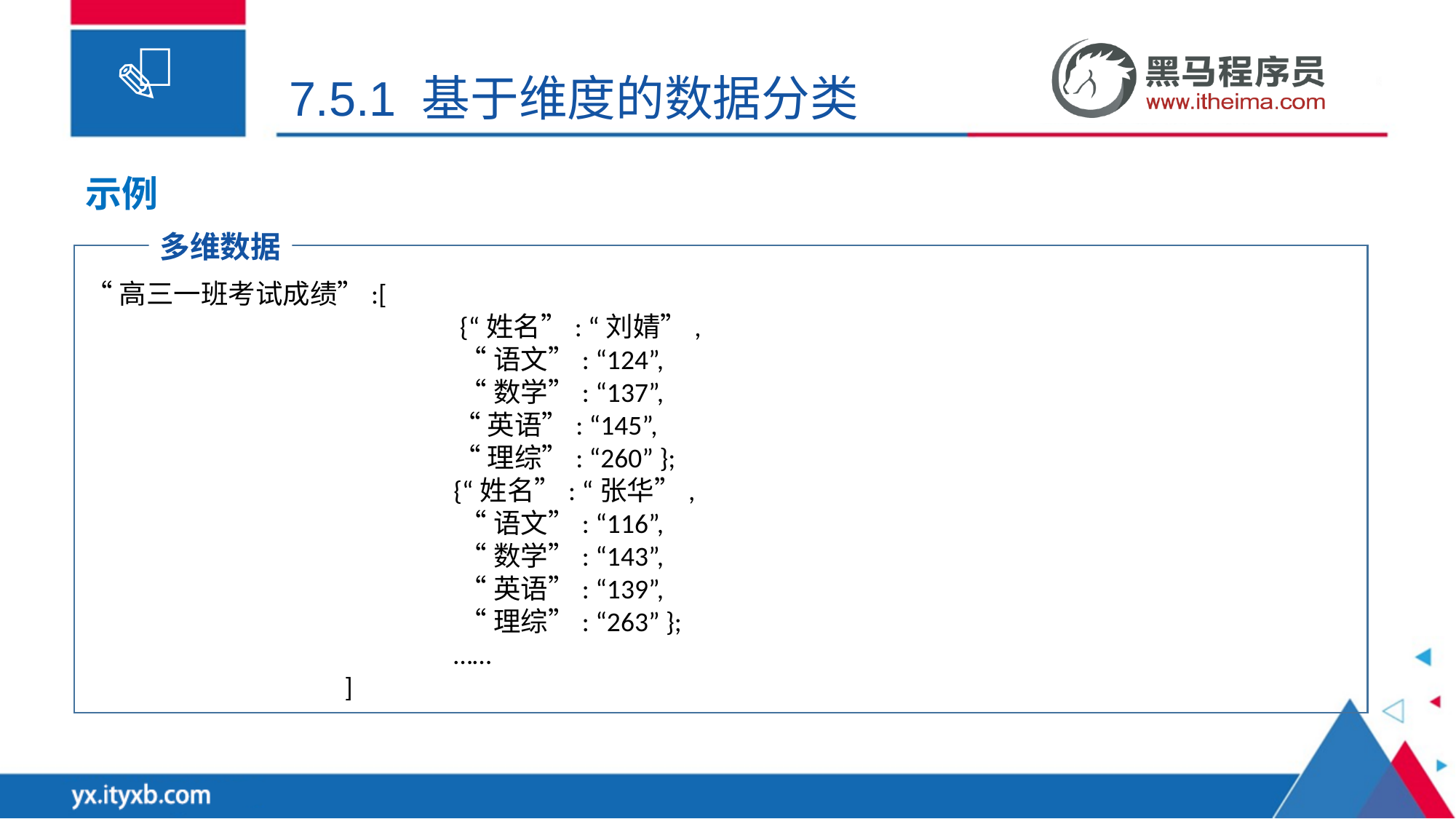

7.5.1 基于维度的数据分类
示例
多维数据

“高三一班考试成绩”:[
				 {“姓名”: “刘婧”,
				 “语文”: “124”,
				 “数学”: “137”,
				“英语”: “145”,
				“理综”: “260” };
				{“姓名”: “张华”,
				 “语文”: “116”,
				 “数学”: “143”,
				 “英语”: “139”,
				 “理综”: “263” };
				……
			]